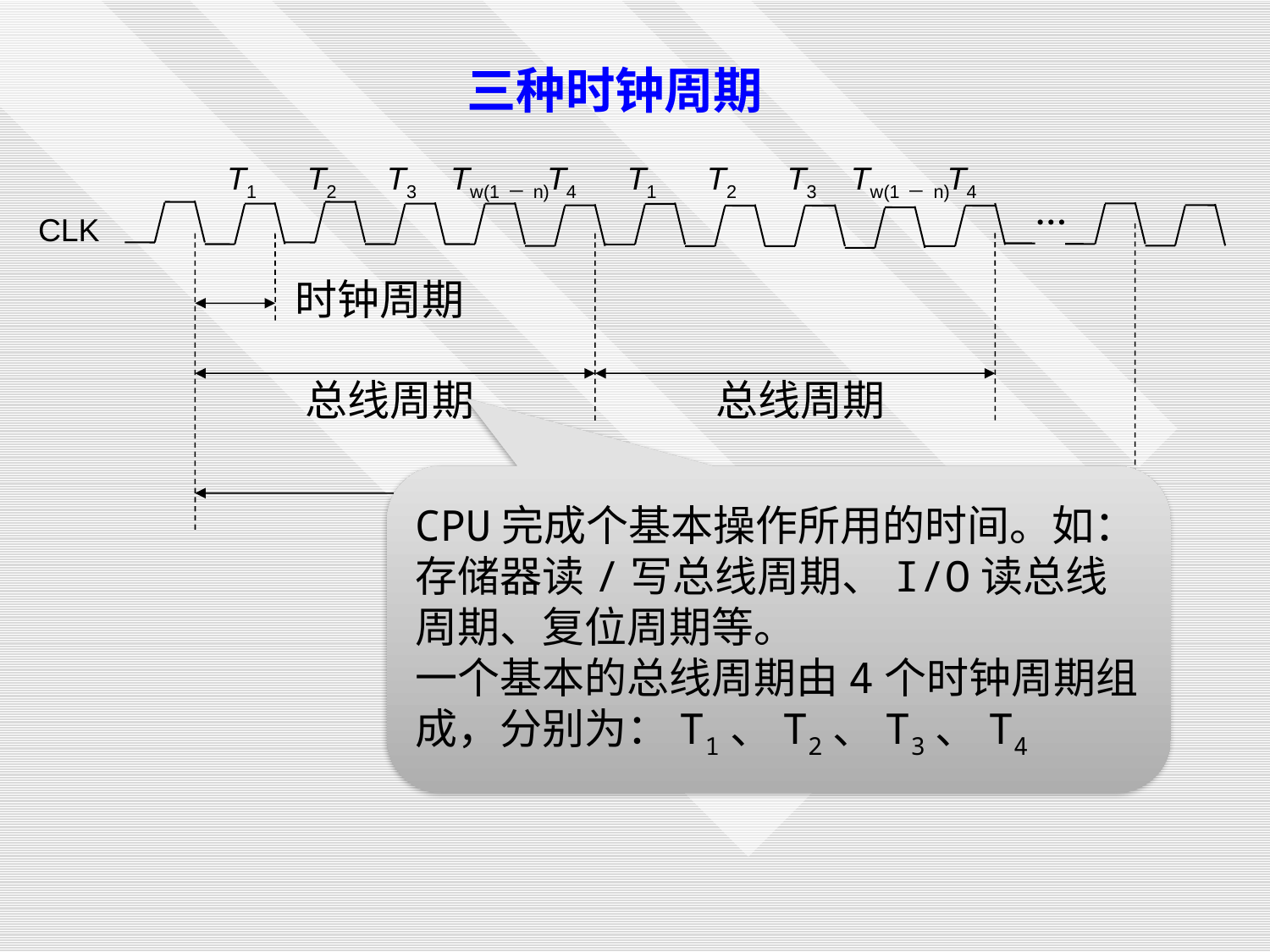

三种时钟周期
T1
T2
T3
Tw(1－n)
T4
T1
T2
T3
Tw(1－n)
T4
…

CLK

时钟周期

总线周期

总线周期
指令周期

CPU完成个基本操作所用的时间。如：存储器读/写总线周期、I/O读总线周期、复位周期等。
一个基本的总线周期由4个时钟周期组成，分别为：T1、T2、T3、T4